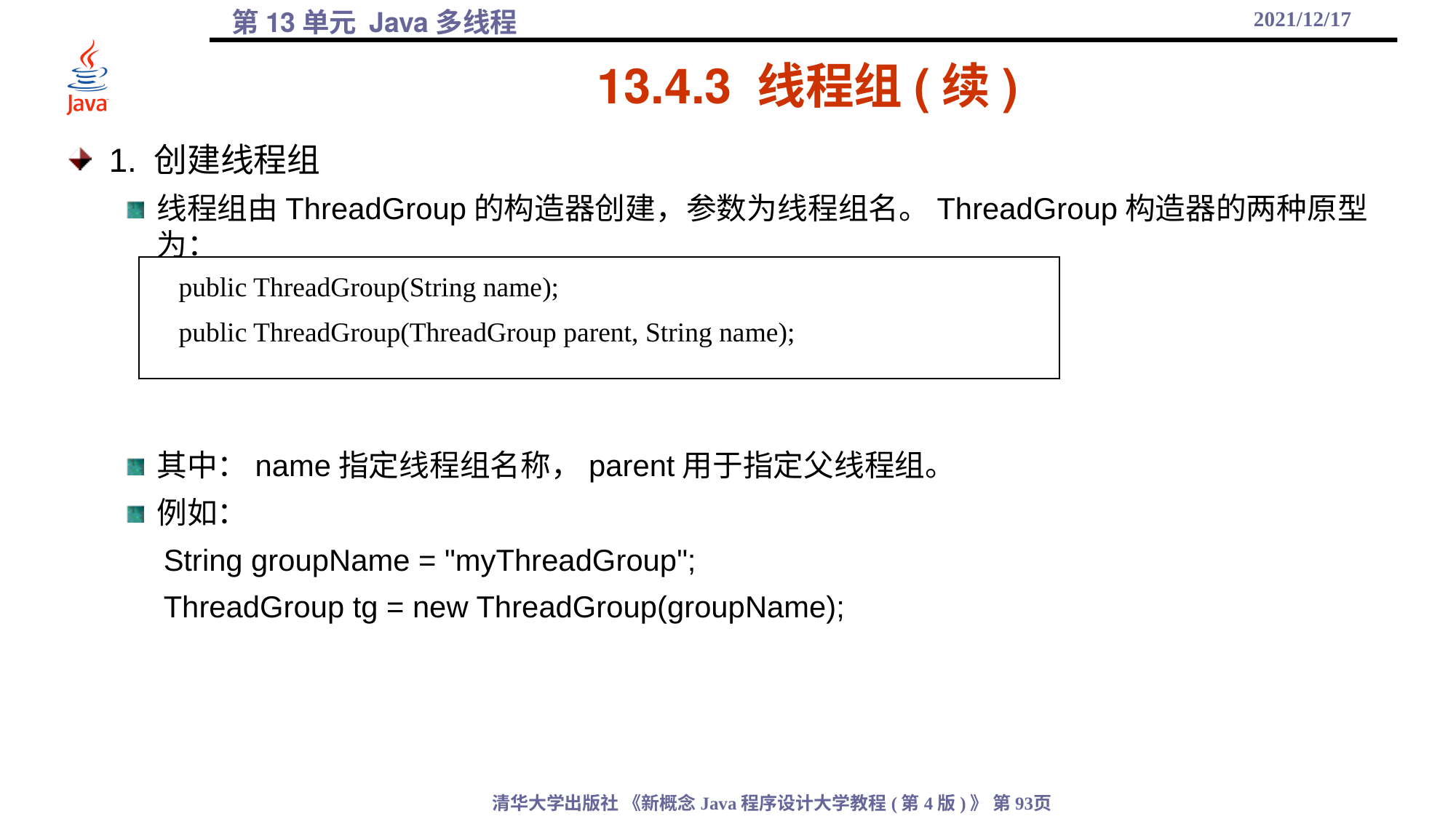

2021/12/17
# 13.4.3 线程组(续)
1. 创建线程组
线程组由ThreadGroup的构造器创建，参数为线程组名。ThreadGroup构造器的两种原型为：

其中：name指定线程组名称，parent用于指定父线程组。
例如：
String groupName = "myThreadGroup";
ThreadGroup tg = new ThreadGroup(groupName);

| public ThreadGroup(String name); public ThreadGroup(ThreadGroup parent, String name); |
| --- |